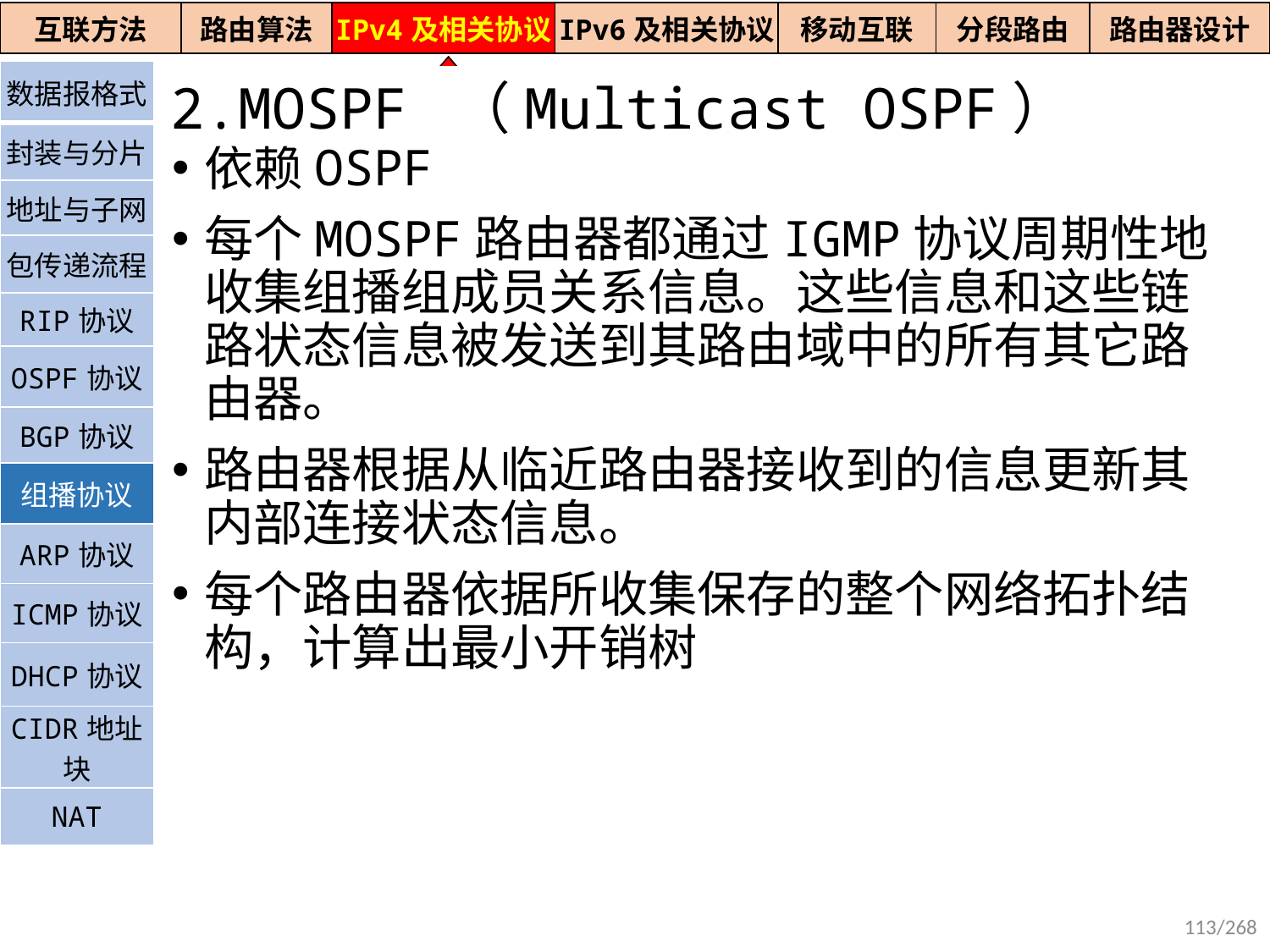

| 互联方法 | 路由算法 | IPv4及相关协议 | IPv6及相关协议 | 移动互联 | 分段路由 | 路由器设计 |
| --- | --- | --- | --- | --- | --- | --- |

| 数据报格式 |
| --- |
| 封装与分片 |
| 地址与子网 |
| 包传递流程 |
| RIP协议 |
| OSPF协议 |
| BGP协议 |
| 组播协议 |
| ARP协议 |
| ICMP协议 |
| DHCP协议 |
| CIDR地址块 |
| NAT |
2.MOSPF （Multicast OSPF）
依赖OSPF
每个MOSPF路由器都通过IGMP协议周期性地收集组播组成员关系信息。这些信息和这些链路状态信息被发送到其路由域中的所有其它路由器。
路由器根据从临近路由器接收到的信息更新其内部连接状态信息。
每个路由器依据所收集保存的整个网络拓扑结构，计算出最小开销树
113/268